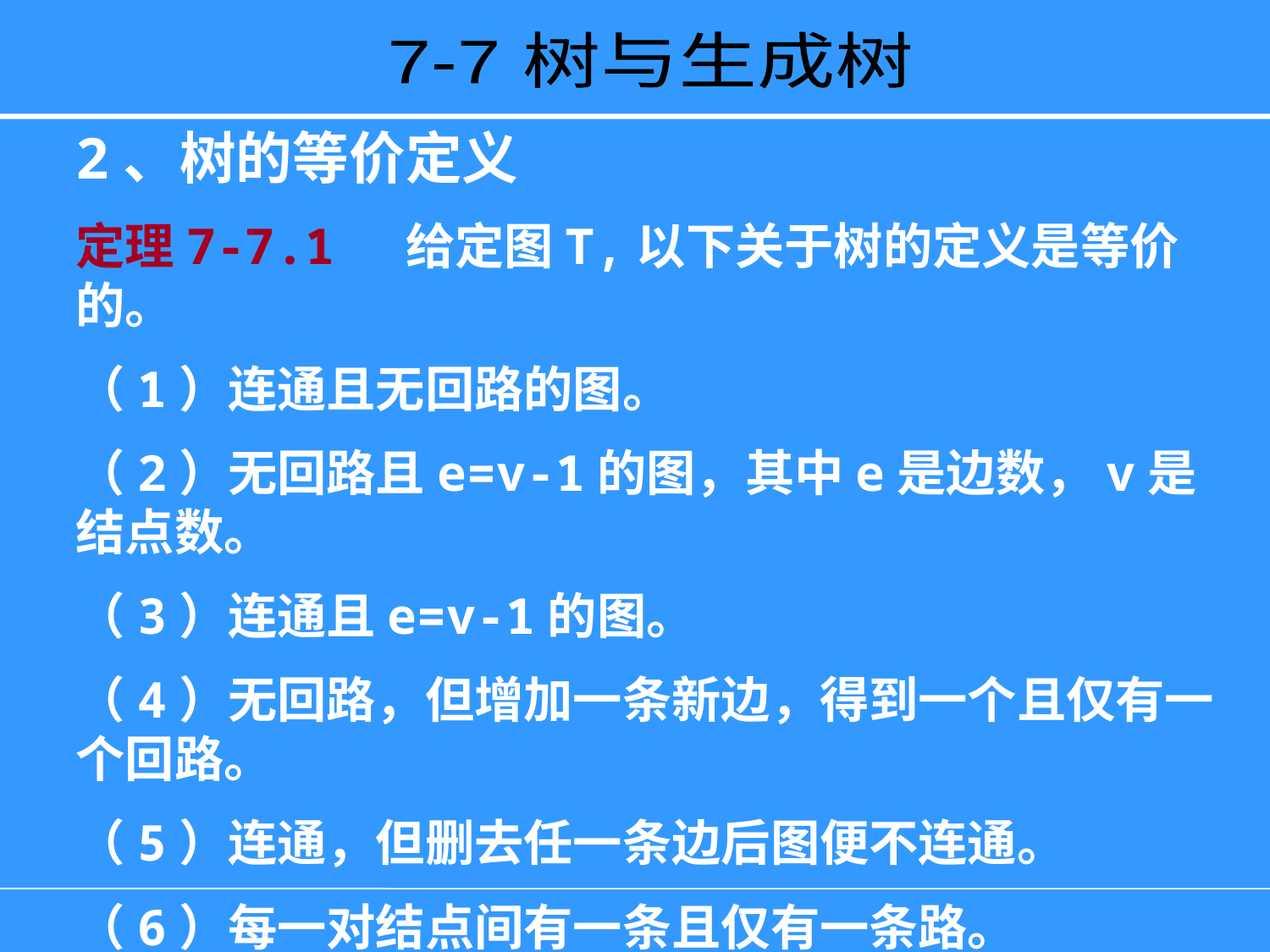

7-7 树与生成树

2、树的等价定义
定理7-7.1  给定图T,以下关于树的定义是等价的。
（1）连通且无回路的图。
（2）无回路且e=v-1的图，其中e是边数，v是结点数。
（3）连通且e=v-1的图。
（4）无回路，但增加一条新边，得到一个且仅有一个回路。
（5）连通，但删去任一条边后图便不连通。
（6）每一对结点间有一条且仅有一条路。